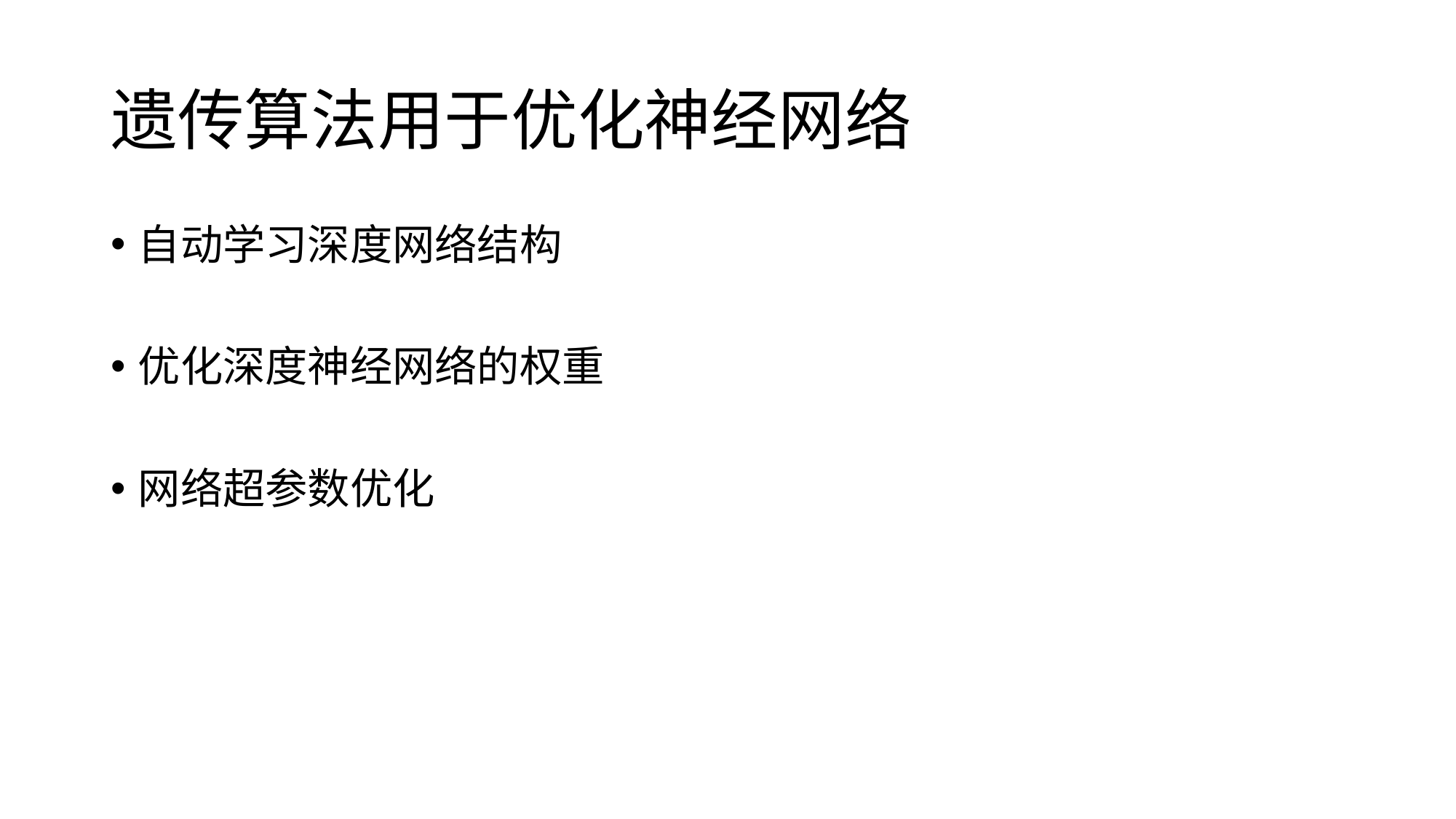

# 遗传算法用于优化神经网络
自动学习深度网络结构

优化深度神经网络的权重

网络超参数优化